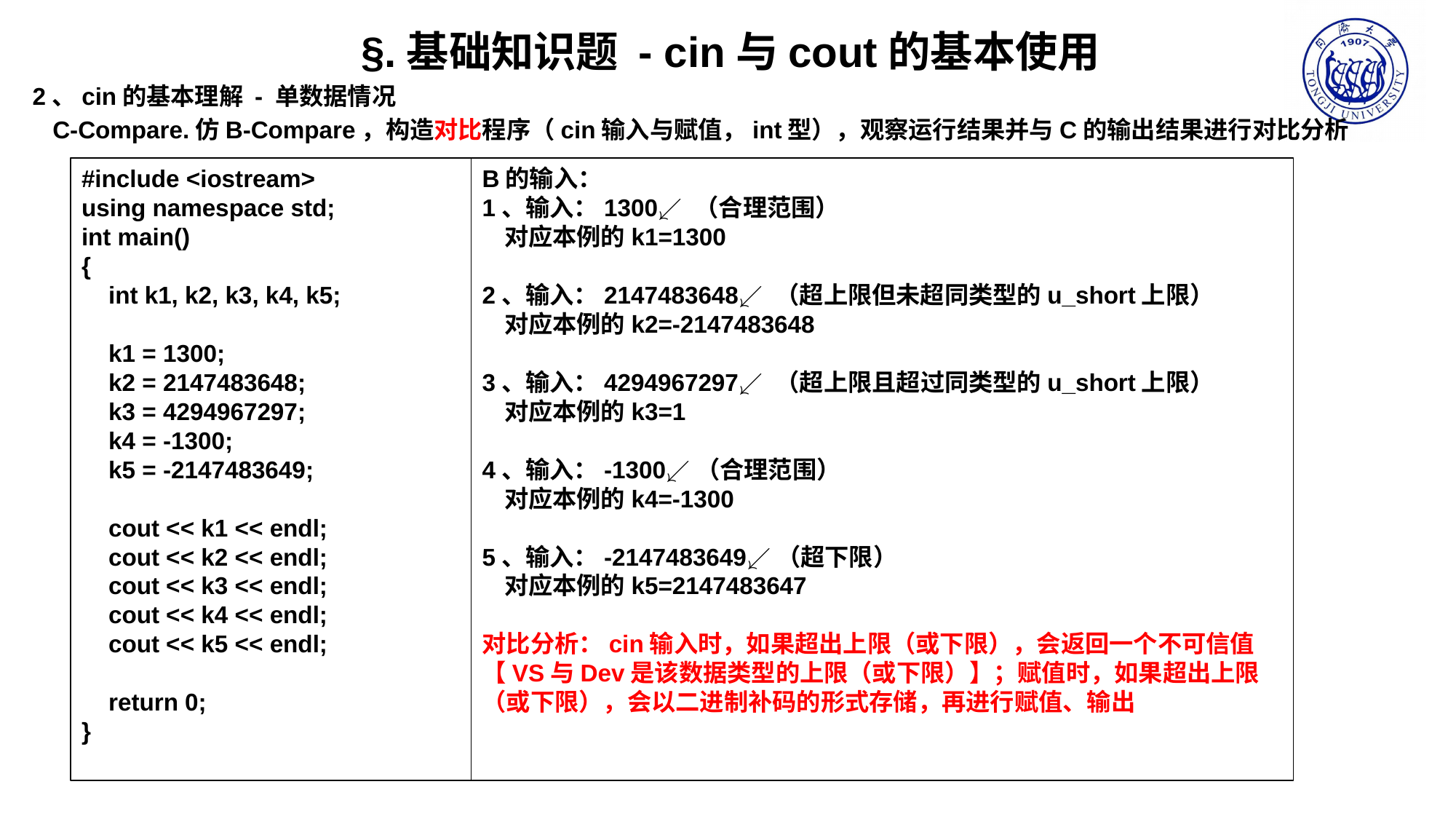

§.基础知识题 - cin与cout的基本使用
2、cin的基本理解 - 单数据情况
   C-Compare.仿B-Compare，构造对比程序（cin输入与赋值，int型），观察运行结果并与C的输出结果进行对比分析

B的输入：
1、输入：1300↙ （合理范围）
   对应本例的k1=1300

2、输入：2147483648↙ （超上限但未超同类型的u_short上限）
   对应本例的k2=-2147483648

3、输入：4294967297↙ （超上限且超过同类型的u_short上限）
   对应本例的k3=1

4、输入：-1300↙（合理范围）
   对应本例的k4=-1300

5、输入：-2147483649↙（超下限）
   对应本例的k5=2147483647

对比分析：cin输入时，如果超出上限（或下限），会返回一个不可信值【VS与Dev是该数据类型的上限（或下限）】；赋值时，如果超出上限（或下限），会以二进制补码的形式存储，再进行赋值、输出
#include <iostream>
using namespace std;
int main()
{
    int k1, k2, k3, k4, k5;

    k1 = 1300;
    k2 = 2147483648;
    k3 = 4294967297;
    k4 = -1300;
    k5 = -2147483649;

    cout << k1 << endl;
    cout << k2 << endl;
    cout << k3 << endl;
    cout << k4 << endl;
    cout << k5 << endl;

    return 0;
}